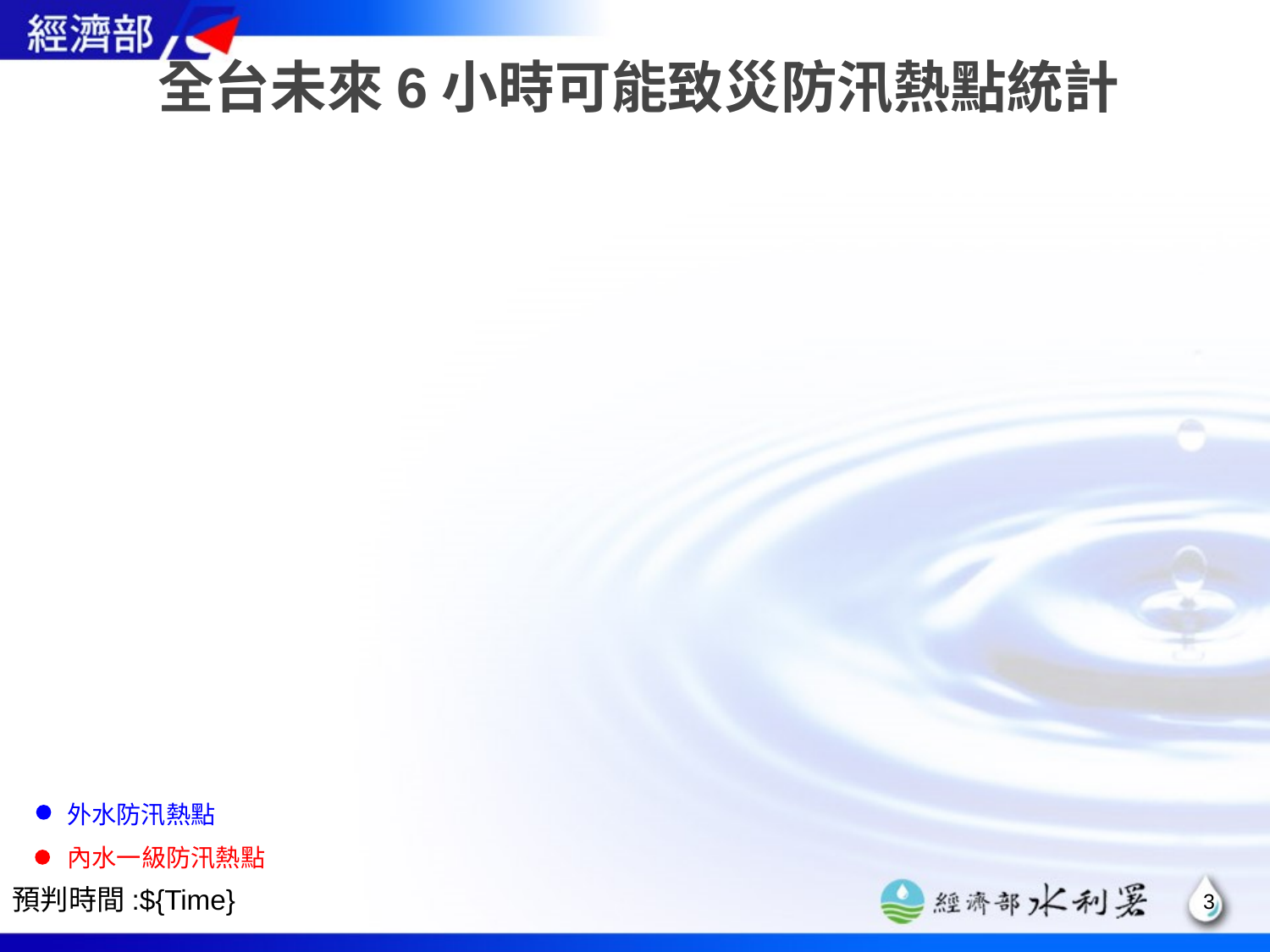

全台未來6小時可能致災防汛熱點統計
外水防汛熱點

內水一級防汛熱點

預判時間:${Time}
3